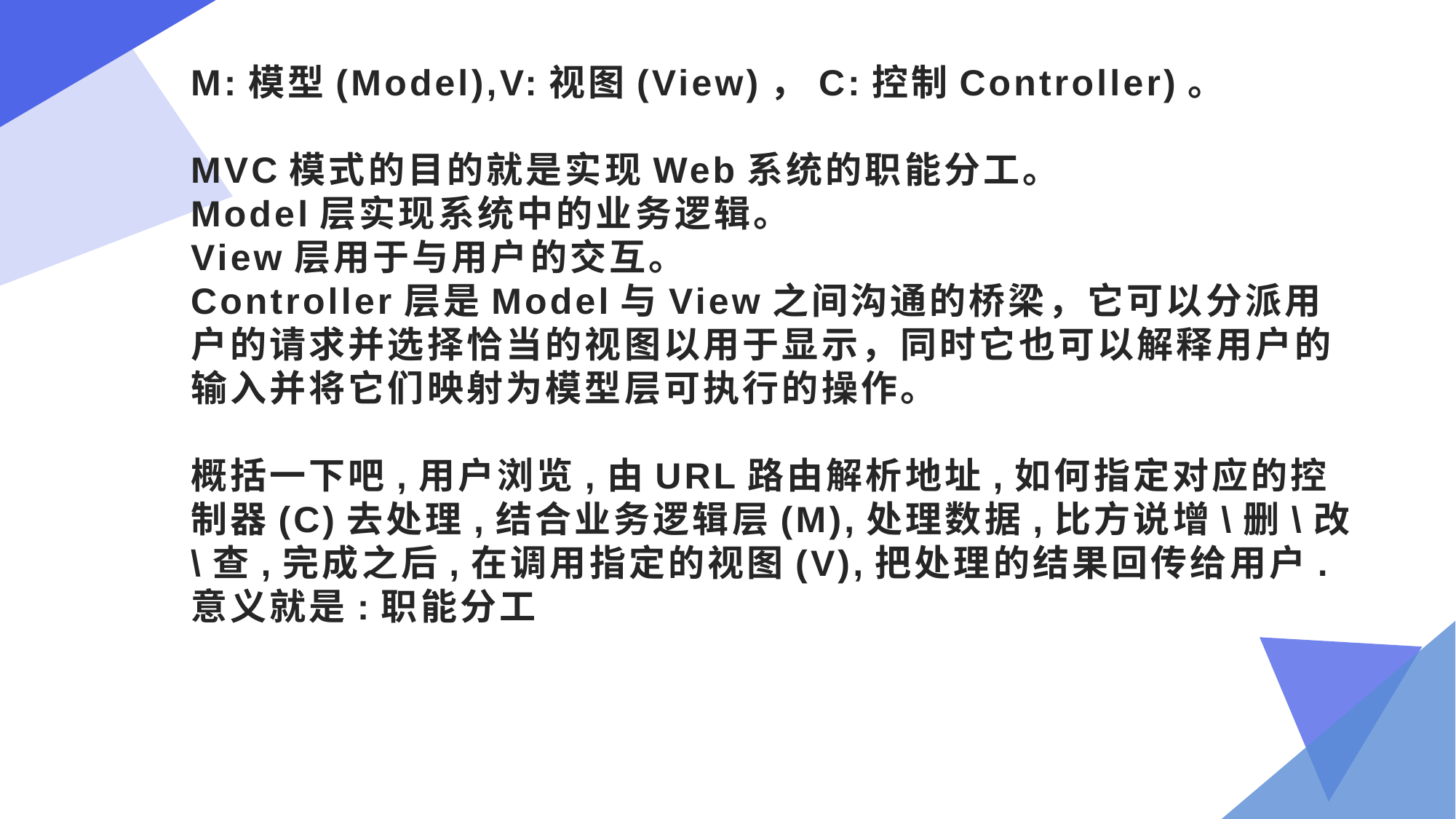

# M:模型(Model),V:视图(View)，C:控制Controller)。  MVC模式的目的就是实现Web系统的职能分工。  Model层实现系统中的业务逻辑。  View层用于与用户的交互。 Controller层是Model与View之间沟通的桥梁，它可以分派用户的请求并选择恰当的视图以用于显示，同时它也可以解释用户的输入并将它们映射为模型层可执行的操作。 概括一下吧,用户浏览,由URL路由解析地址,如何指定对应的控制器(C)去处理,结合业务逻辑层(M),处理数据,比方说增\删\改\查,完成之后,在调用指定的视图(V),把处理的结果回传给用户. 意义就是:职能分工